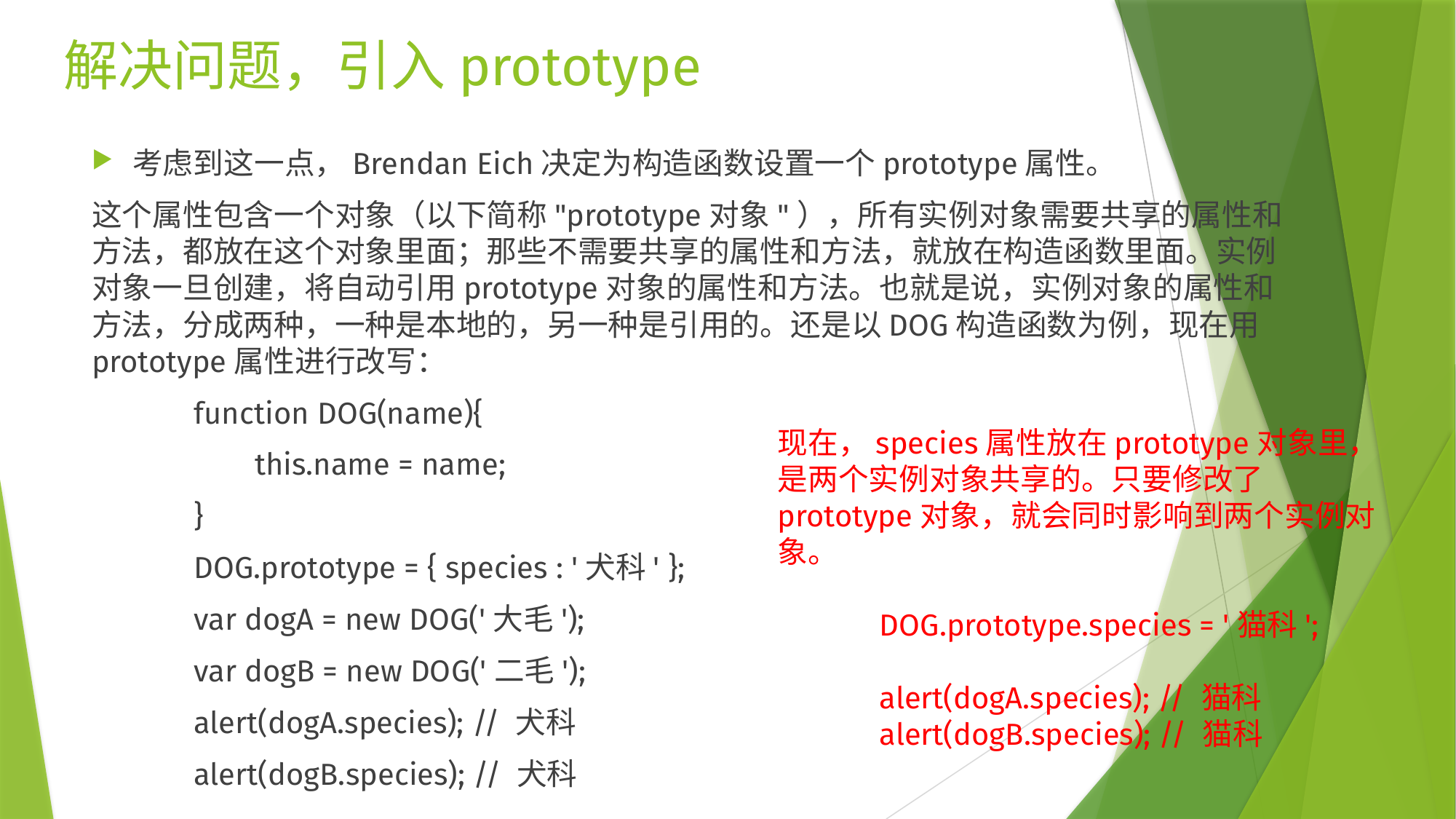

# 解决问题，引入prototype
考虑到这一点，Brendan Eich决定为构造函数设置一个prototype属性。
这个属性包含一个对象（以下简称"prototype对象"），所有实例对象需要共享的属性和方法，都放在这个对象里面；那些不需要共享的属性和方法，就放在构造函数里面。实例对象一旦创建，将自动引用prototype对象的属性和方法。也就是说，实例对象的属性和方法，分成两种，一种是本地的，另一种是引用的。还是以DOG构造函数为例，现在用prototype属性进行改写：
    　　function DOG(name){
    　　　　this.name = name;
    　　}
    　　DOG.prototype = { species : '犬科' };
    　　var dogA = new DOG('大毛');
    　　var dogB = new DOG('二毛');
    　　alert(dogA.species); // 犬科
    　　alert(dogB.species); // 犬科
现在，species属性放在prototype对象里，是两个实例对象共享的。只要修改了prototype对象，就会同时影响到两个实例对象。

    　　DOG.prototype.species = '猫科';

    　　alert(dogA.species); // 猫科
    　　alert(dogB.species); // 猫科